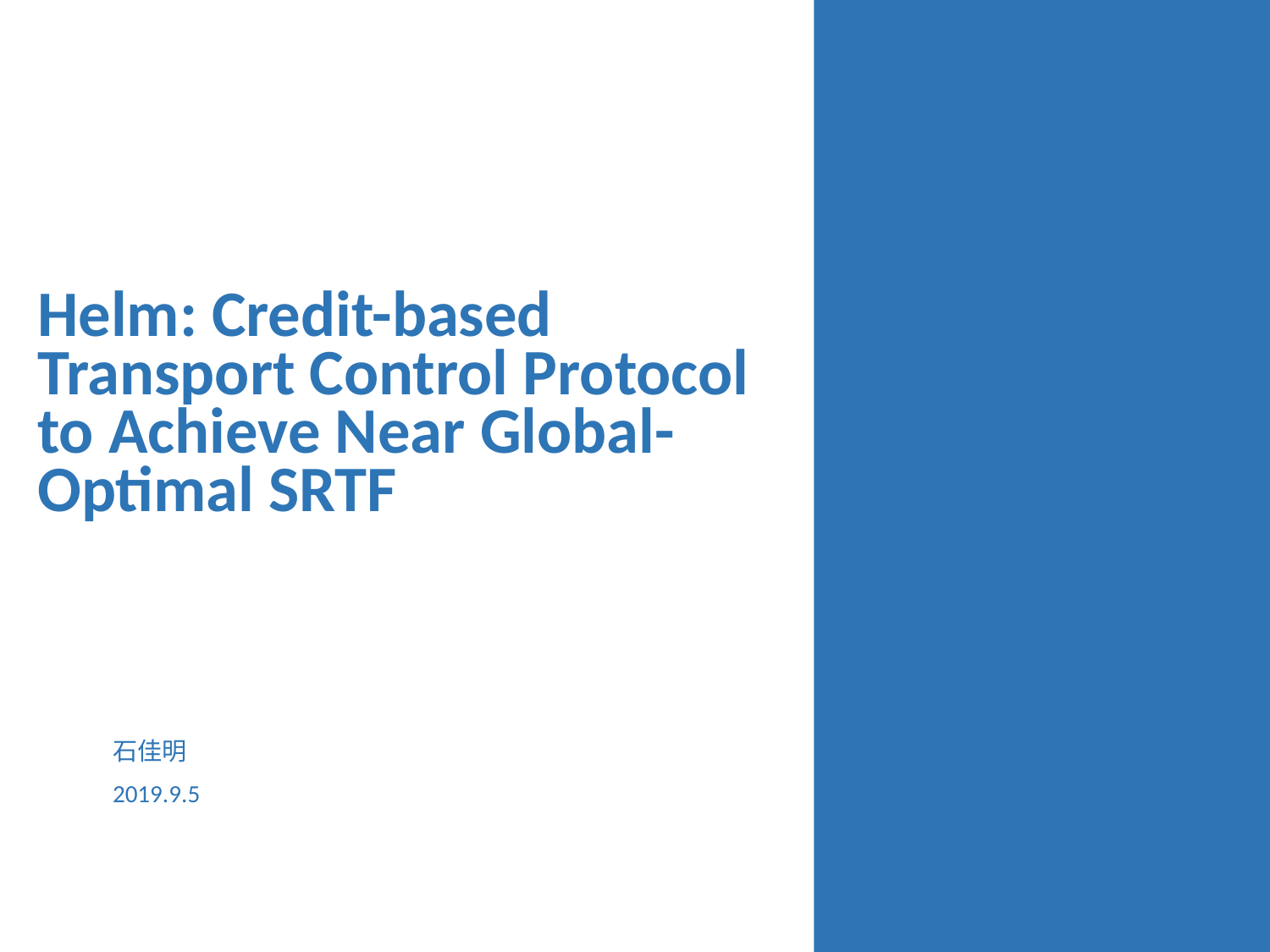

Helm: Credit-based Transport Control Protocol to Achieve Near Global-Optimal SRTF
石佳明
2019.9.5